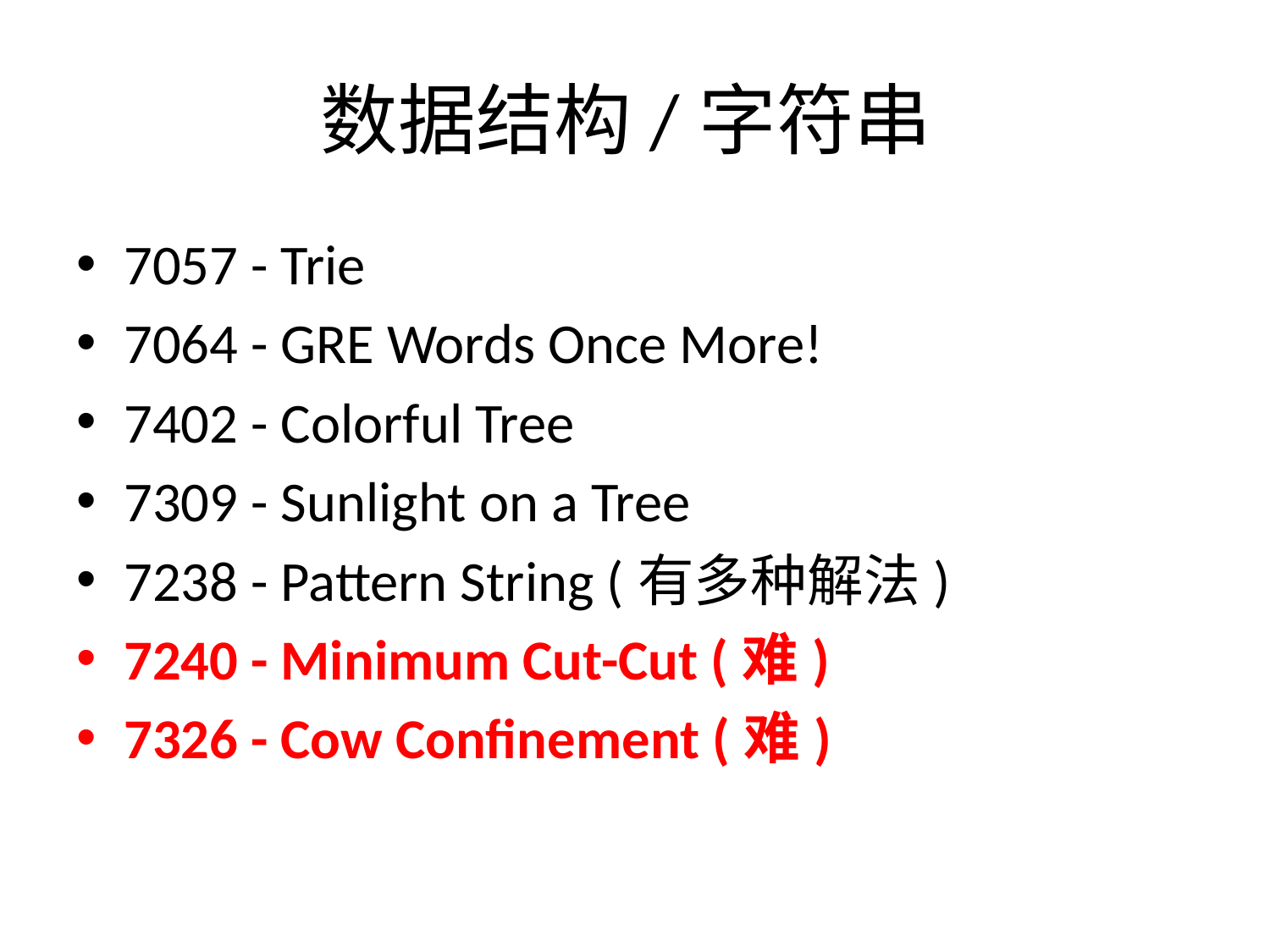

# 数据结构/字符串
7057 - Trie
7064 - GRE Words Once More!
7402 - Colorful Tree
7309 - Sunlight on a Tree
7238 - Pattern String (有多种解法)
7240 - Minimum Cut-Cut (难)
7326 - Cow Confinement (难)